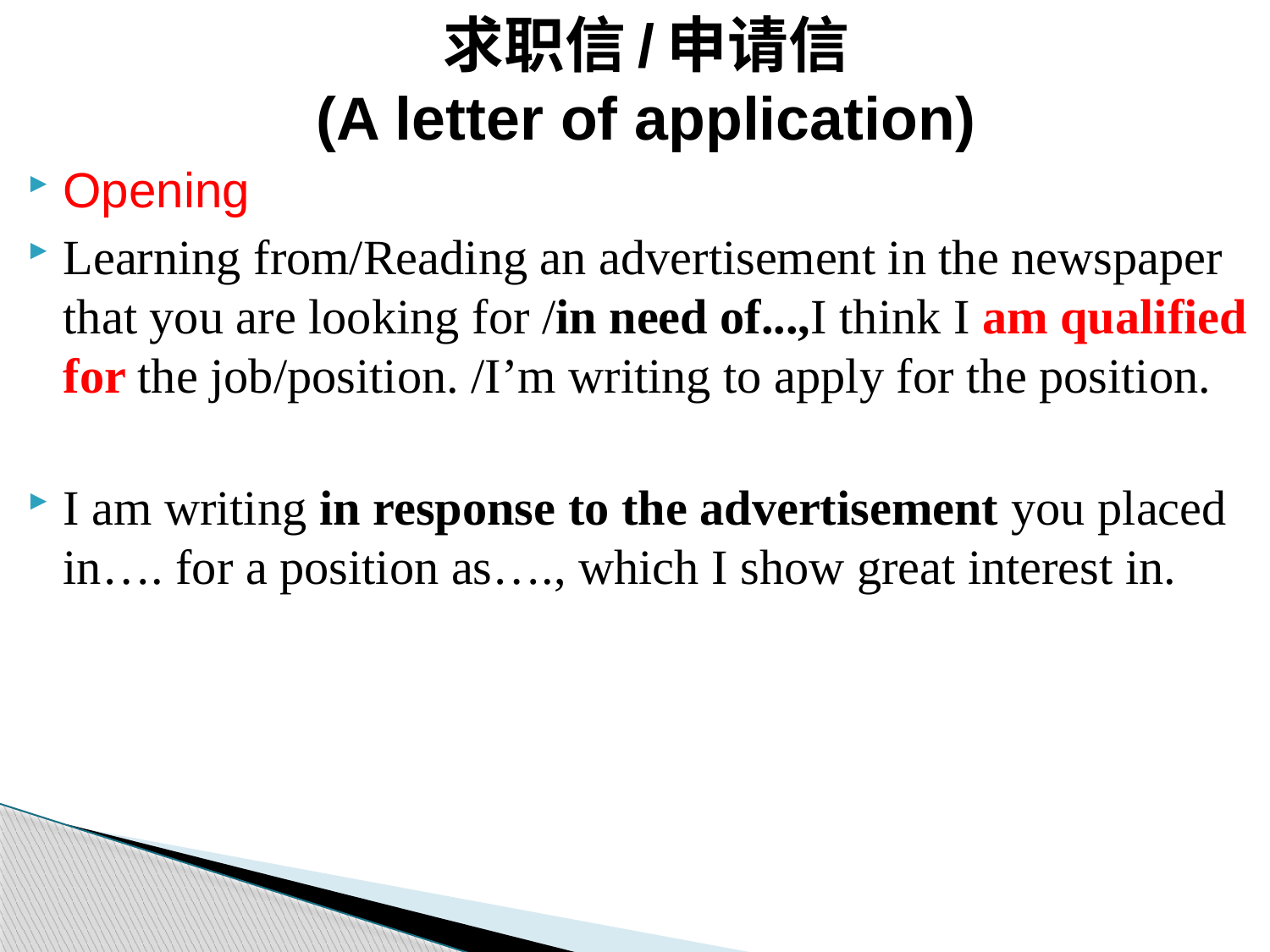

# 求职信/申请信 (A letter of application)

Opening
Learning from/Reading an advertisement in the newspaper that you are looking for /in need of...,I think I am qualified for the job/position. /I’m writing to apply for the position.

I am writing in response to the advertisement you placed in…. for a position as…., which I show great interest in.